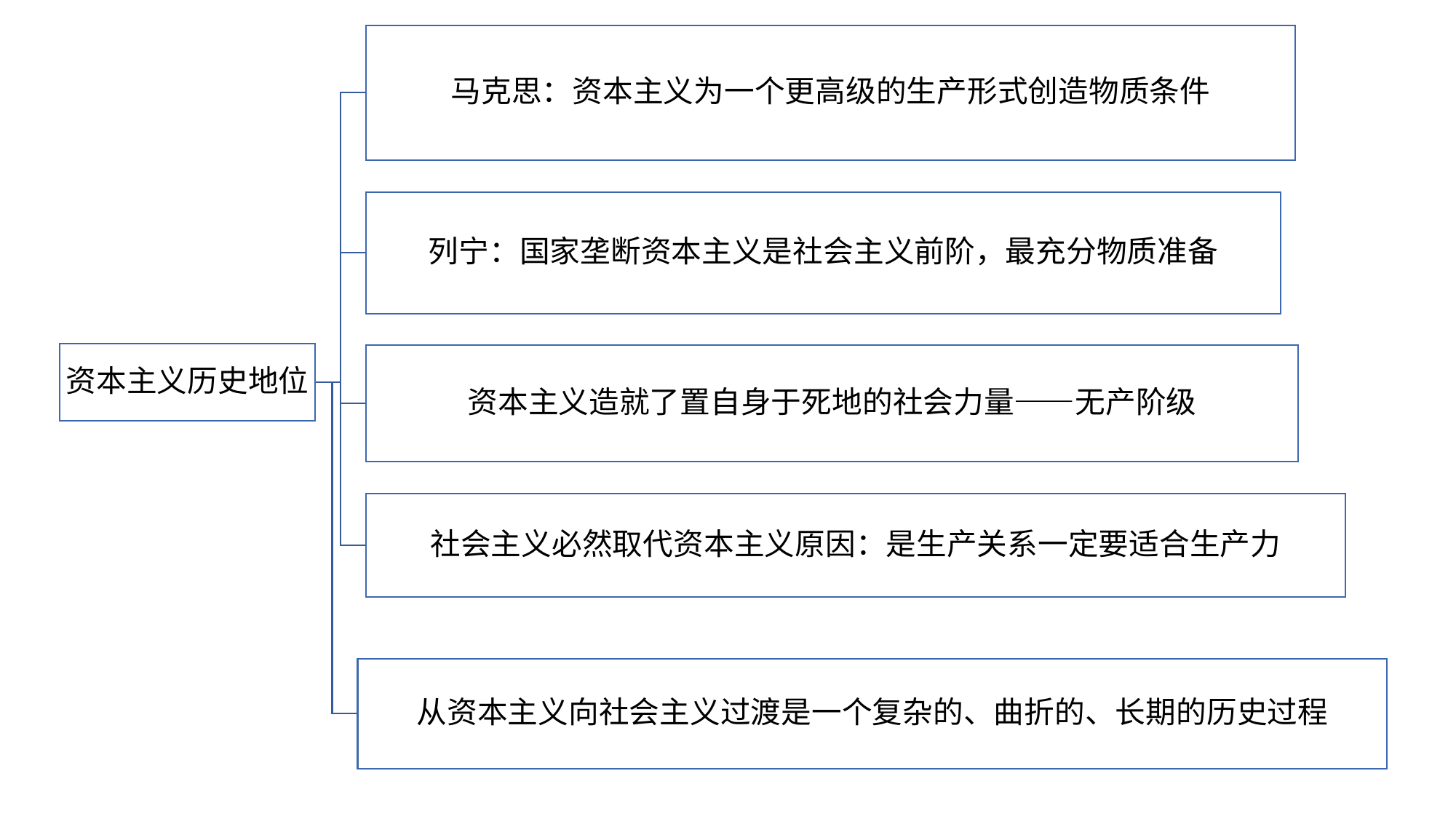

资本主义历史地位
马克思：资本主义为一个更高级的生产形式创造物质条件
列宁：国家垄断资本主义是社会主义前阶，最充分物质准备
资本主义造就了置自身于死地的社会力量——无产阶级
社会主义必然取代资本主义原因：是生产关系一定要适合生产力
从资本主义向社会主义过渡是一个复杂的、曲折的、长期的历史过程